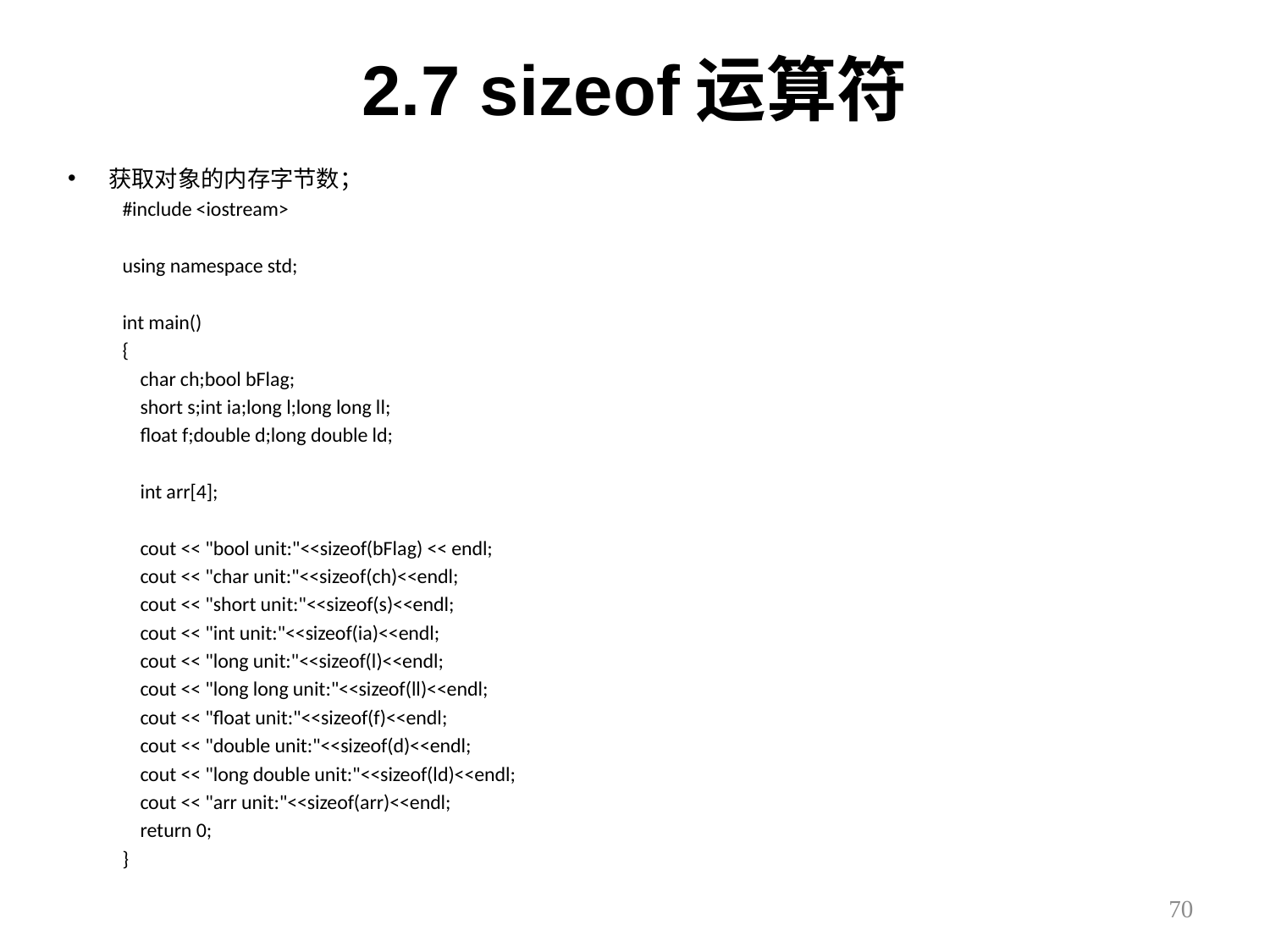

# 2.7 sizeof运算符
获取对象的内存字节数；
#include <iostream>

using namespace std;

int main()
{
    char ch;bool bFlag;
    short s;int ia;long l;long long ll;
    float f;double d;long double ld;

    int arr[4];

    cout << "bool unit:"<<sizeof(bFlag) << endl;
    cout << "char unit:"<<sizeof(ch)<<endl;
    cout << "short unit:"<<sizeof(s)<<endl;
    cout << "int unit:"<<sizeof(ia)<<endl;
    cout << "long unit:"<<sizeof(l)<<endl;
    cout << "long long unit:"<<sizeof(ll)<<endl;
    cout << "float unit:"<<sizeof(f)<<endl;
    cout << "double unit:"<<sizeof(d)<<endl;
    cout << "long double unit:"<<sizeof(ld)<<endl;
    cout << "arr unit:"<<sizeof(arr)<<endl;
    return 0;
}

70